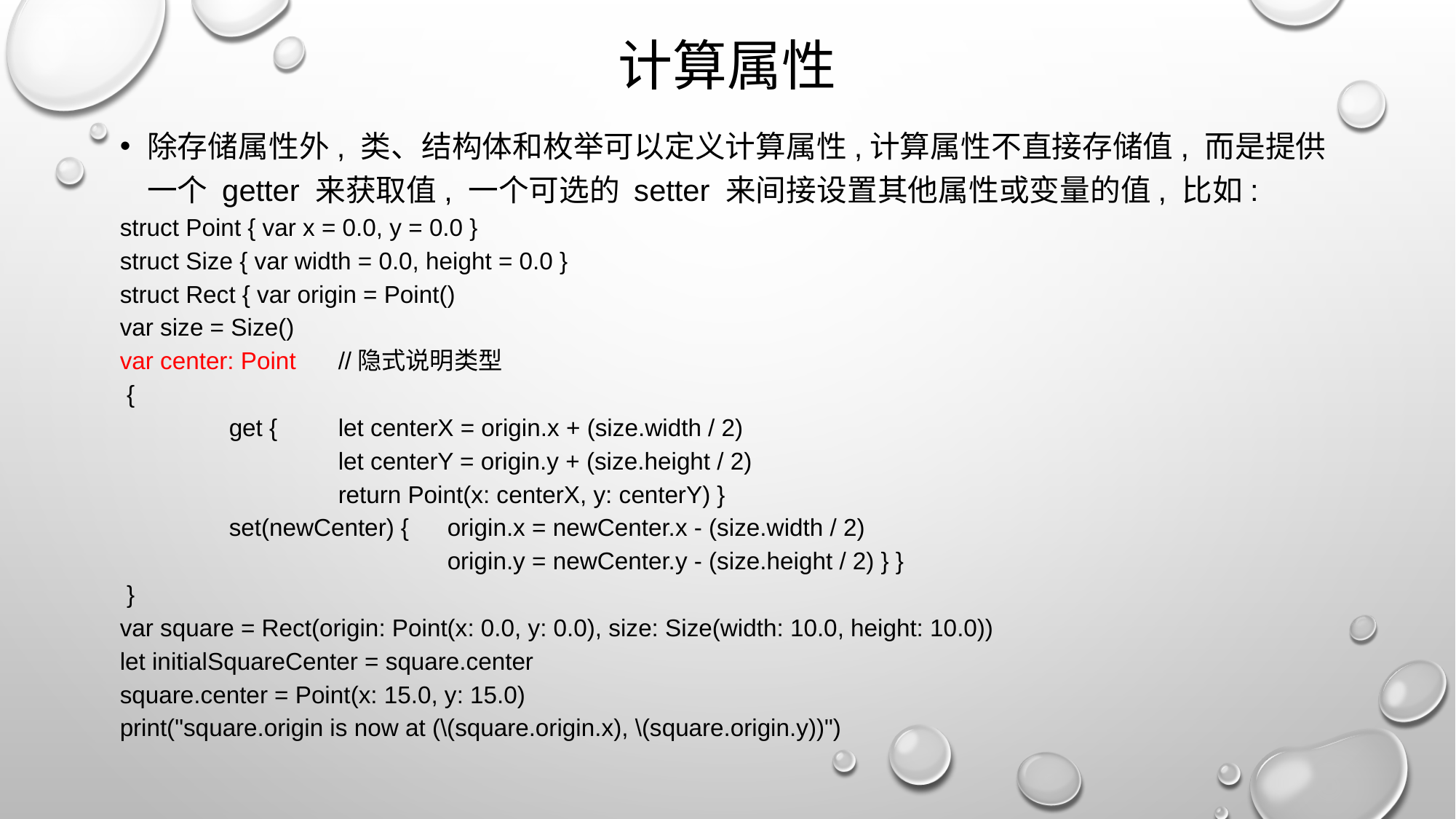

# 计算属性
除存储属性外, 类、结构体和枚举可以定义计算属性,计算属性不直接存储值, 而是提供一个 getter 来获取值, 一个可选的 setter 来间接设置其他属性或变量的值, 比如:
struct Point { var x = 0.0, y = 0.0 }
struct Size { var width = 0.0, height = 0.0 }
struct Rect { var origin = Point()
var size = Size()
var center: Point	//隐式说明类型
 {
	get { 	let centerX = origin.x + (size.width / 2)
		let centerY = origin.y + (size.height / 2)
		return Point(x: centerX, y: centerY) }
	set(newCenter) { 	origin.x = newCenter.x - (size.width / 2)
			origin.y = newCenter.y - (size.height / 2) } }
 }
var square = Rect(origin: Point(x: 0.0, y: 0.0), size: Size(width: 10.0, height: 10.0))
let initialSquareCenter = square.center
square.center = Point(x: 15.0, y: 15.0)
print("square.origin is now at (\(square.origin.x), \(square.origin.y))")